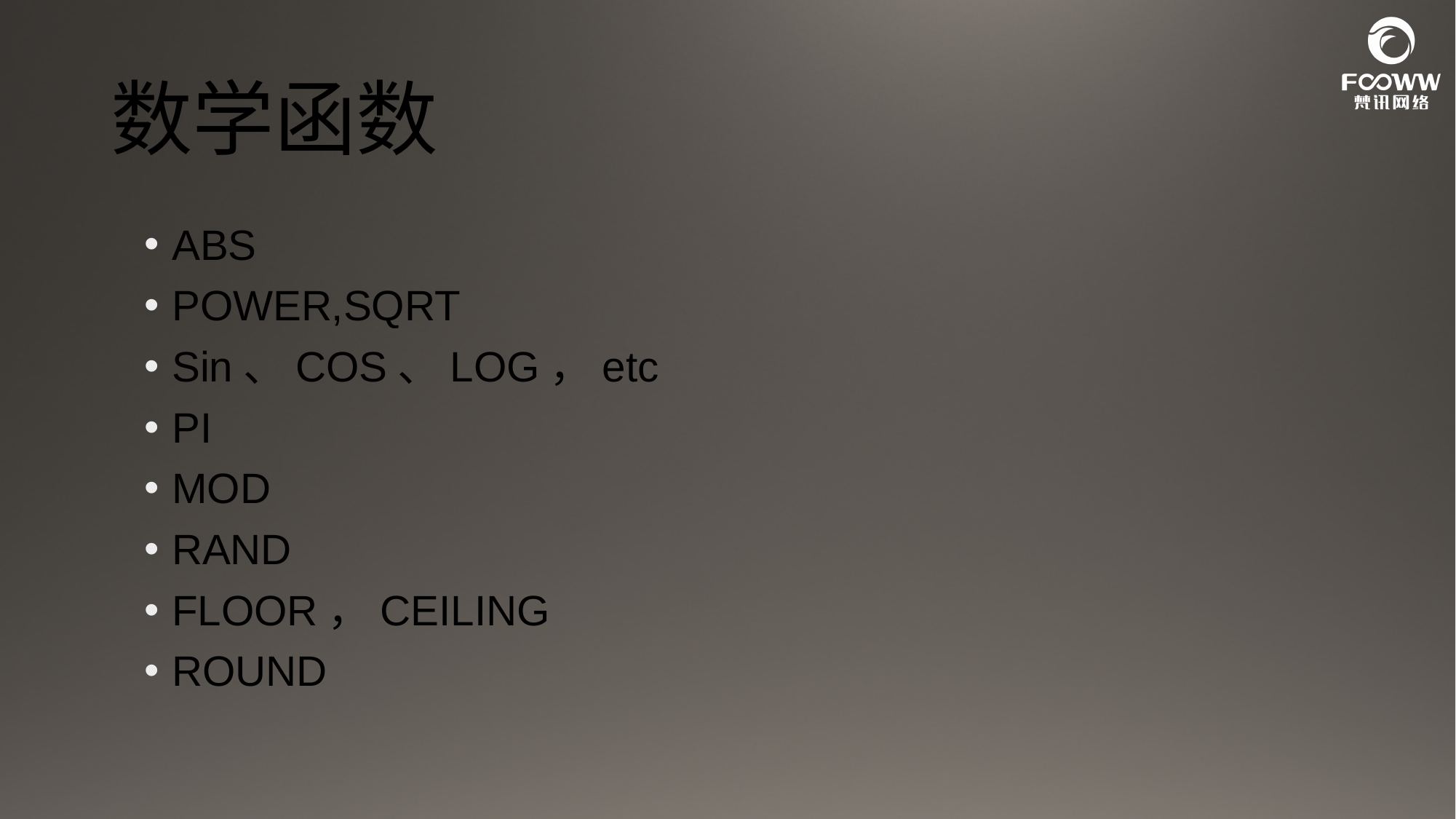

# 数学函数
ABS
POWER,SQRT
Sin、COS、LOG，etc
PI
MOD
RAND
FLOOR，CEILING
ROUND